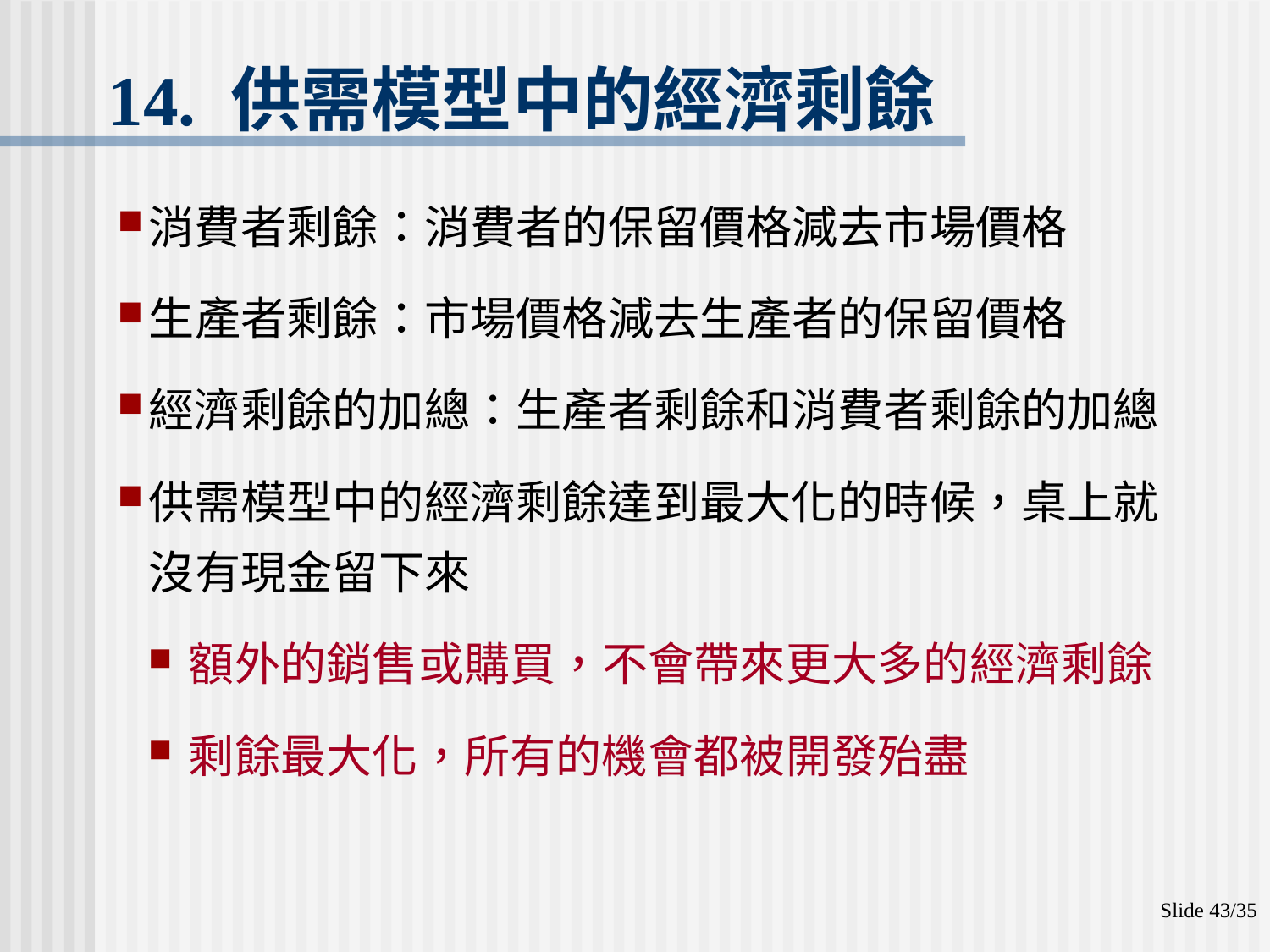

14. 供需模型中的經濟剩餘
消費者剩餘：消費者的保留價格減去市場價格
生產者剩餘：市場價格減去生產者的保留價格
經濟剩餘的加總：生產者剩餘和消費者剩餘的加總
供需模型中的經濟剩餘達到最大化的時候，桌上就沒有現金留下來
額外的銷售或購買，不會帶來更大多的經濟剩餘
剩餘最大化，所有的機會都被開發殆盡
Slide 43/35